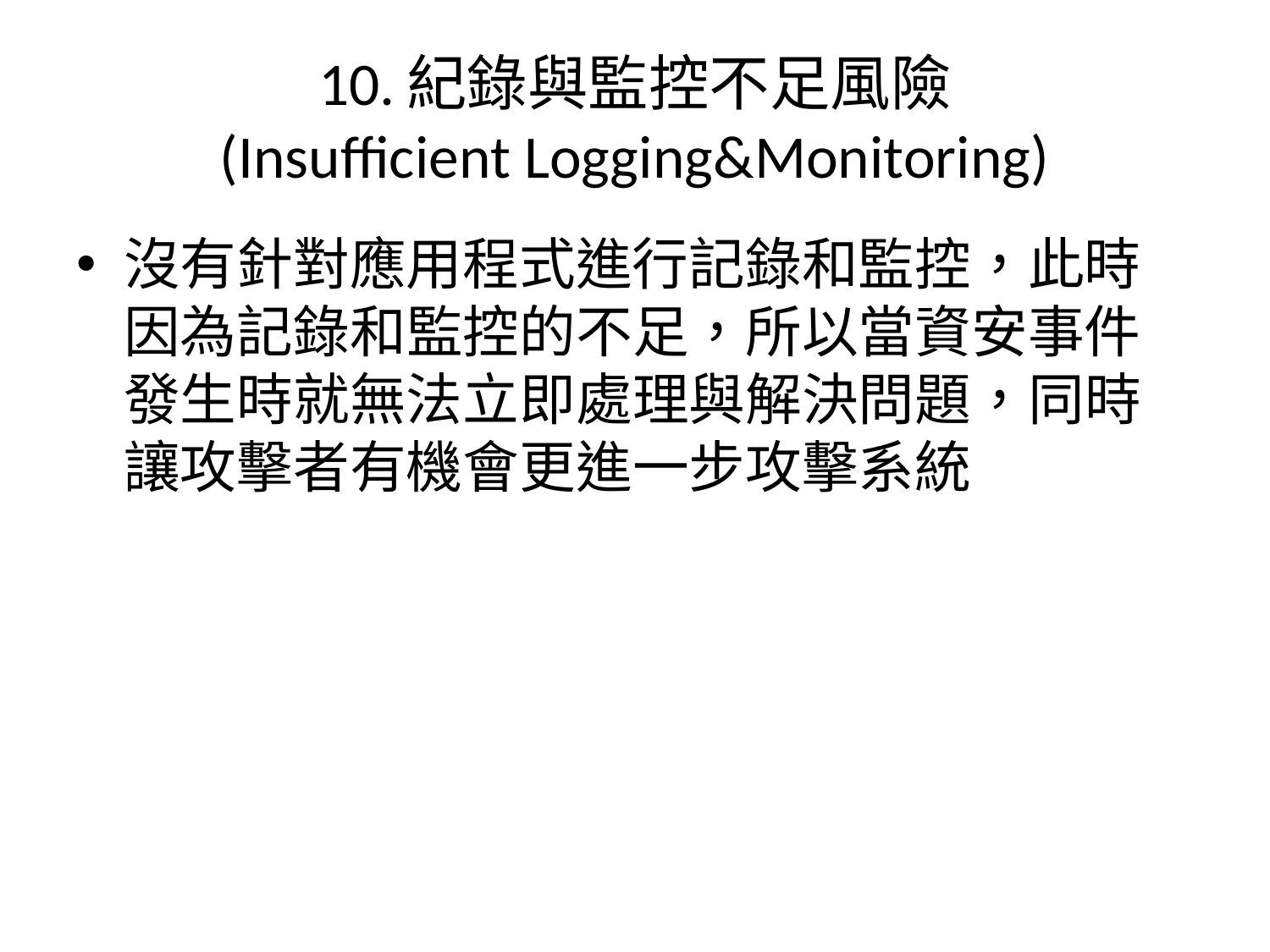

# 10.紀錄與監控不足風險 (Insufficient Logging&Monitoring)
沒有針對應用程式進行記錄和監控，此時因為記錄和監控的不足，所以當資安事件發生時就無法立即處理與解決問題，同時讓攻擊者有機會更進一步攻擊系統